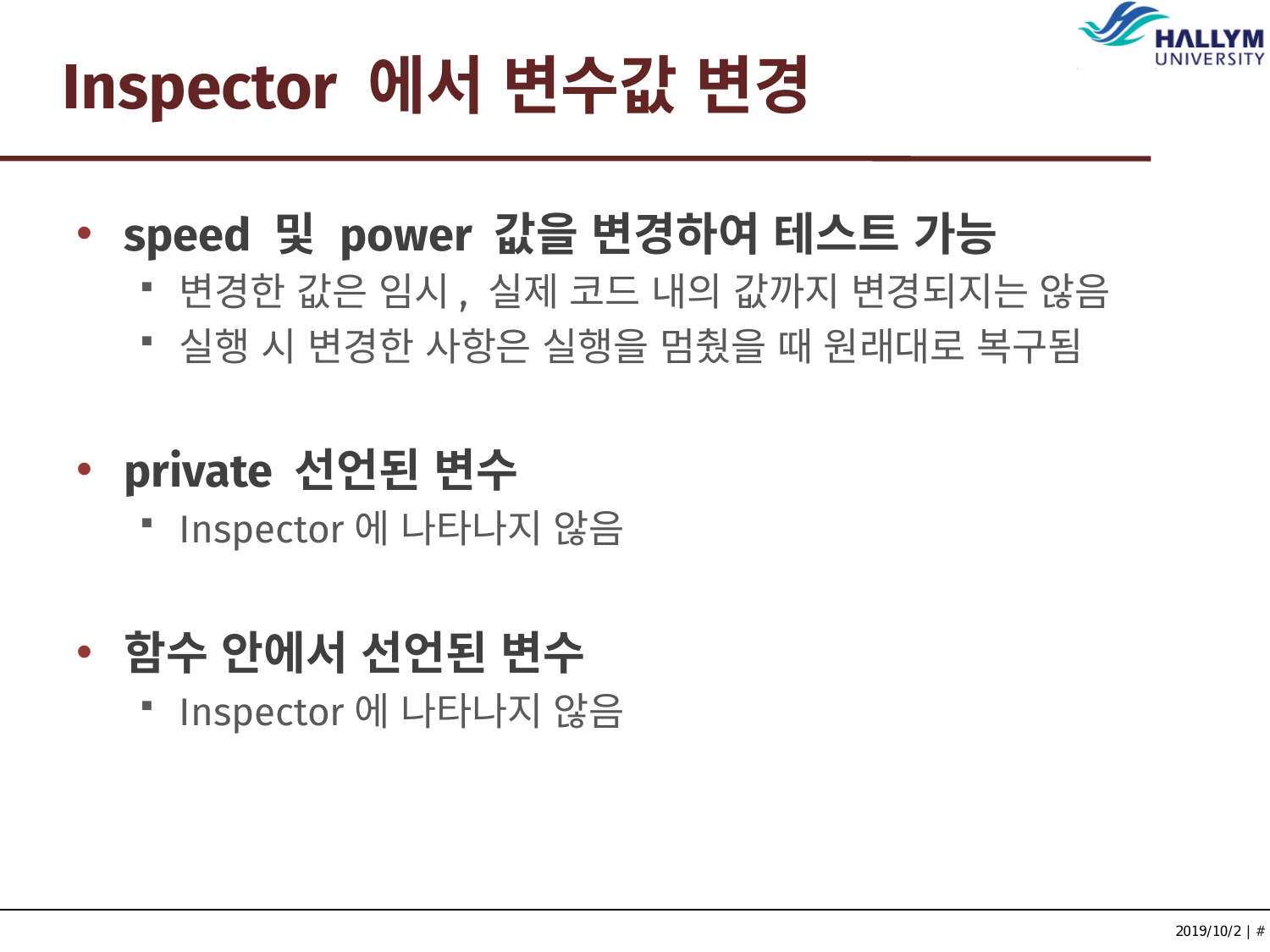

# Inspector 에서 변수값 변경
speed 및 power 값을 변경하여 테스트 가능
변경한 값은 임시, 실제 코드 내의 값까지 변경되지는 않음
실행 시 변경한 사항은 실행을 멈췄을 때 원래대로 복구됨

private 선언된 변수
Inspector에 나타나지 않음

함수 안에서 선언된 변수
Inspector에 나타나지 않음